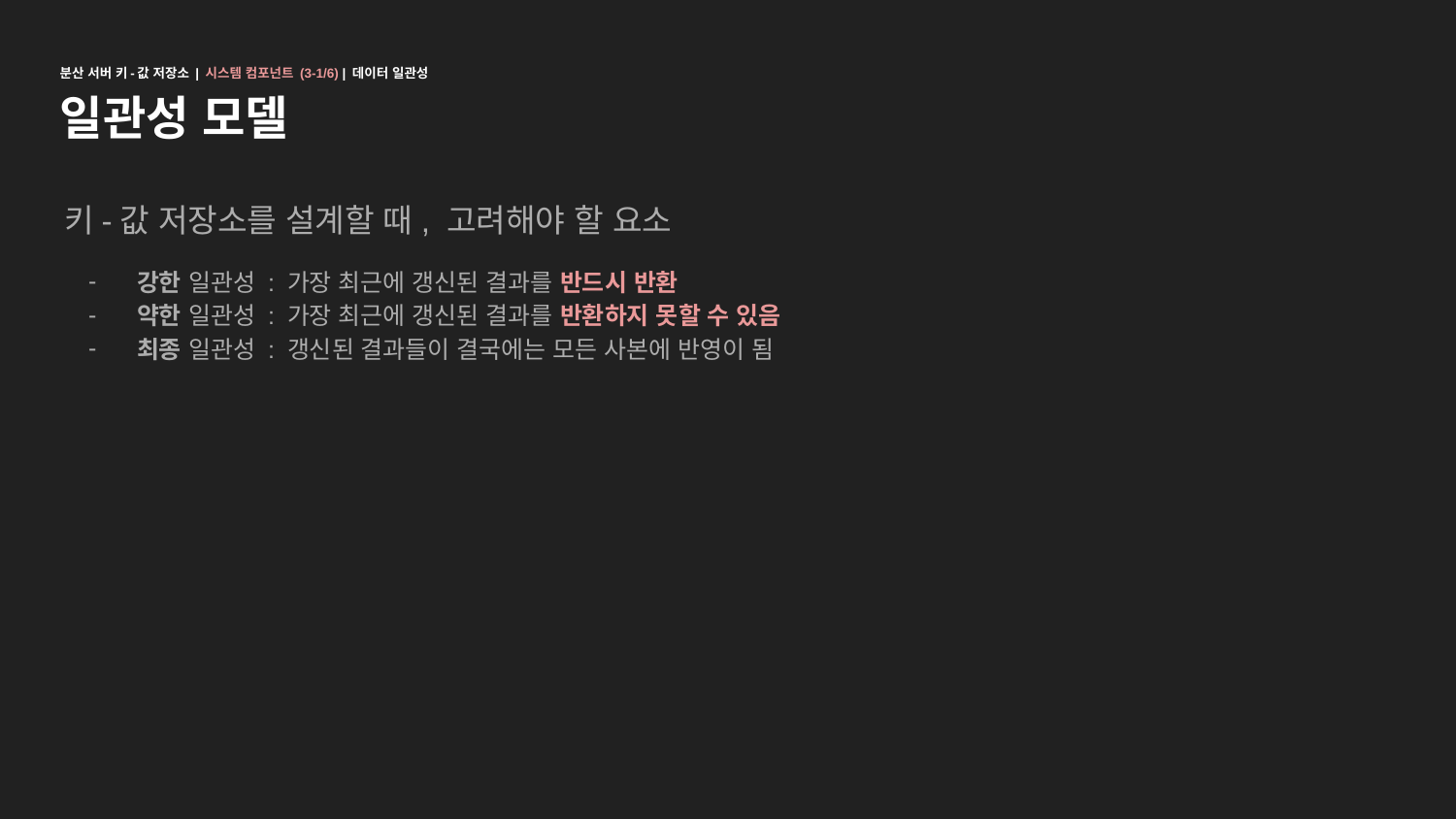

분산 서버 키-값 저장소 | 시스템 컴포넌트 (3-1/6) | 데이터 일관성
일관성 모델
키-값 저장소를 설계할 때, 고려해야 할 요소
강한 일관성 : 가장 최근에 갱신된 결과를 반드시 반환
약한 일관성 : 가장 최근에 갱신된 결과를 반환하지 못할 수 있음
최종 일관성 : 갱신된 결과들이 결국에는 모든 사본에 반영이 됨